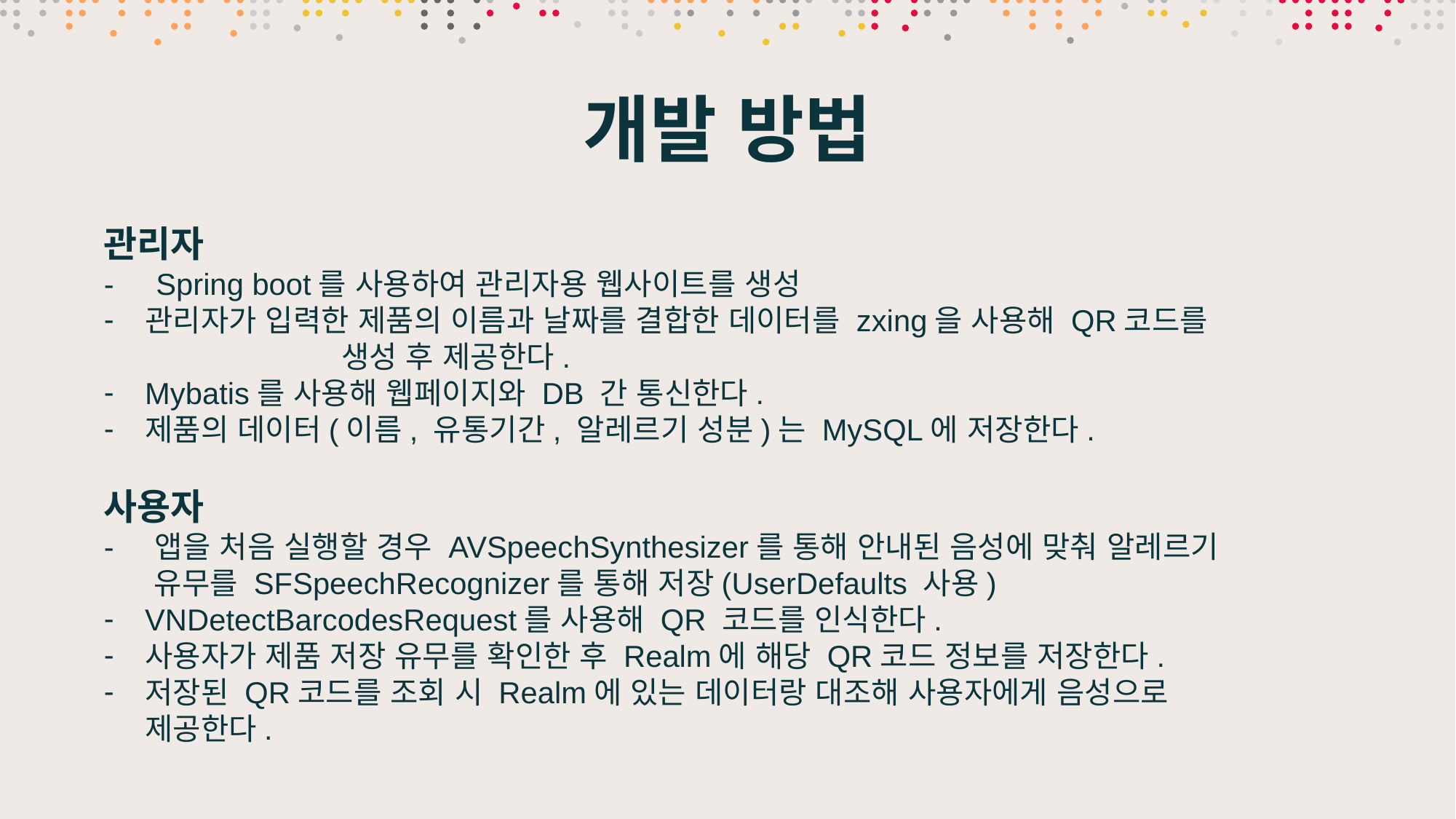

# 개발 방법
관리자
-     Spring boot를 사용하여 관리자용 웹사이트를 생성
관리자가 입력한 제품의 이름과 날짜를 결합한 데이터를 zxing을 사용해 QR코드를                              생성 후 제공한다.
Mybatis를 사용해 웹페이지와 DB 간 통신한다.
제품의 데이터(이름, 유통기간, 알레르기 성분)는 MySQL에 저장한다.

사용자
-    앱을 처음 실행할 경우 AVSpeechSynthesizer를 통해 안내된 음성에 맞춰 알레르기
     유무를 SFSpeechRecognizer를 통해 저장(UserDefaults 사용)
VNDetectBarcodesRequest를 사용해 QR 코드를 인식한다.
사용자가 제품 저장 유무를 확인한 후 Realm에 해당 QR코드 정보를 저장한다.
저장된 QR코드를 조회 시 Realm에 있는 데이터랑 대조해 사용자에게 음성으로 제공한다.